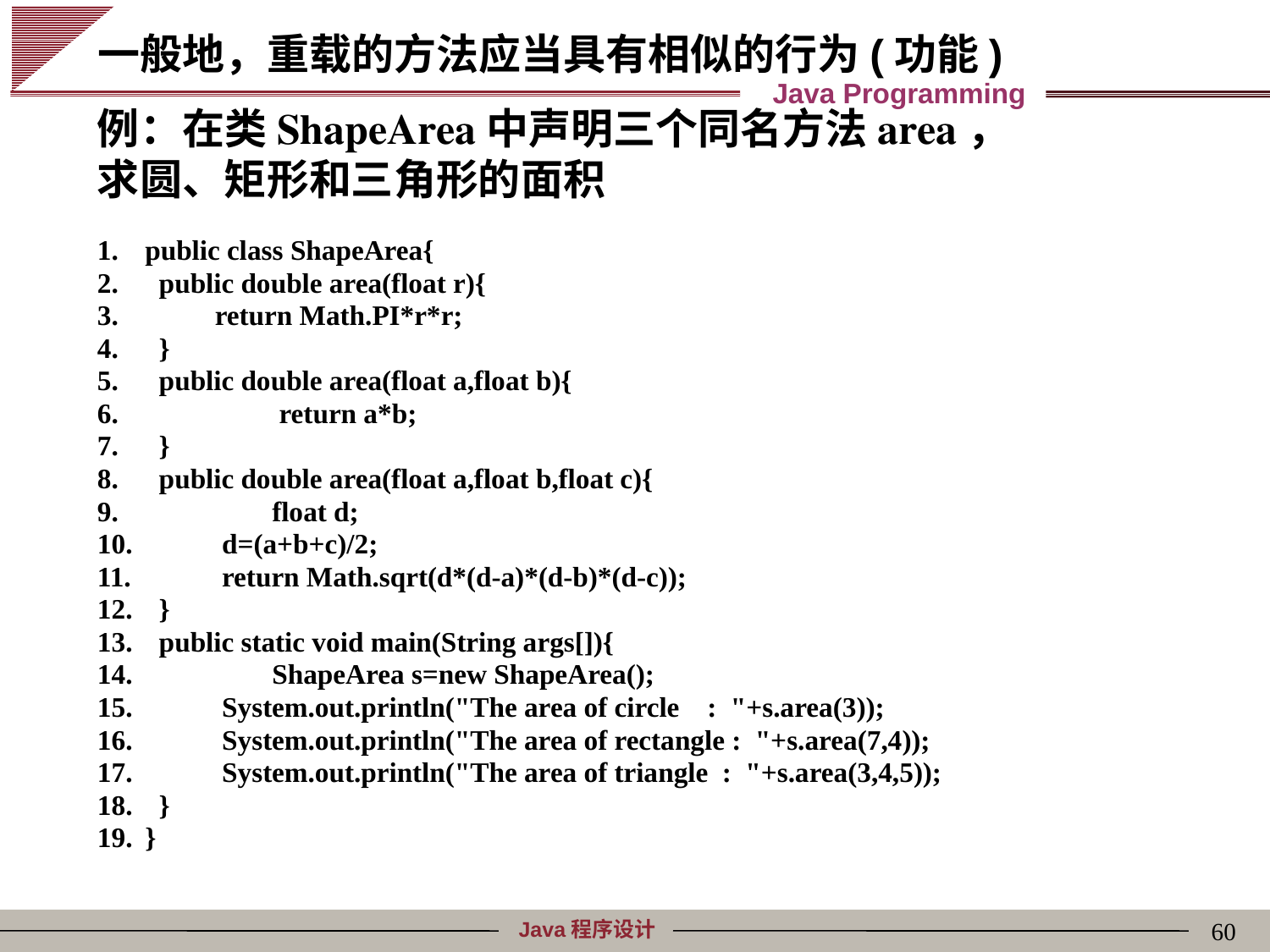

# 一般地，重载的方法应当具有相似的行为(功能)
例：在类ShapeArea中声明三个同名方法area，
求圆、矩形和三角形的面积
public class ShapeArea{
  public double area(float r){
          return Math.PI*r*r;
  }
  public double area(float a,float b){
  	 return a*b;
  }
  public double area(float a,float b,float c){
  	float d;
           d=(a+b+c)/2;
           return Math.sqrt(d*(d-a)*(d-b)*(d-c));
  }
  public static void main(String args[]){
 	ShapeArea s=new ShapeArea();
           System.out.println("The area of circle    :  "+s.area(3));
           System.out.println("The area of rectangle :  "+s.area(7,4));
           System.out.println("The area of triangle  :  "+s.area(3,4,5));
  }
}